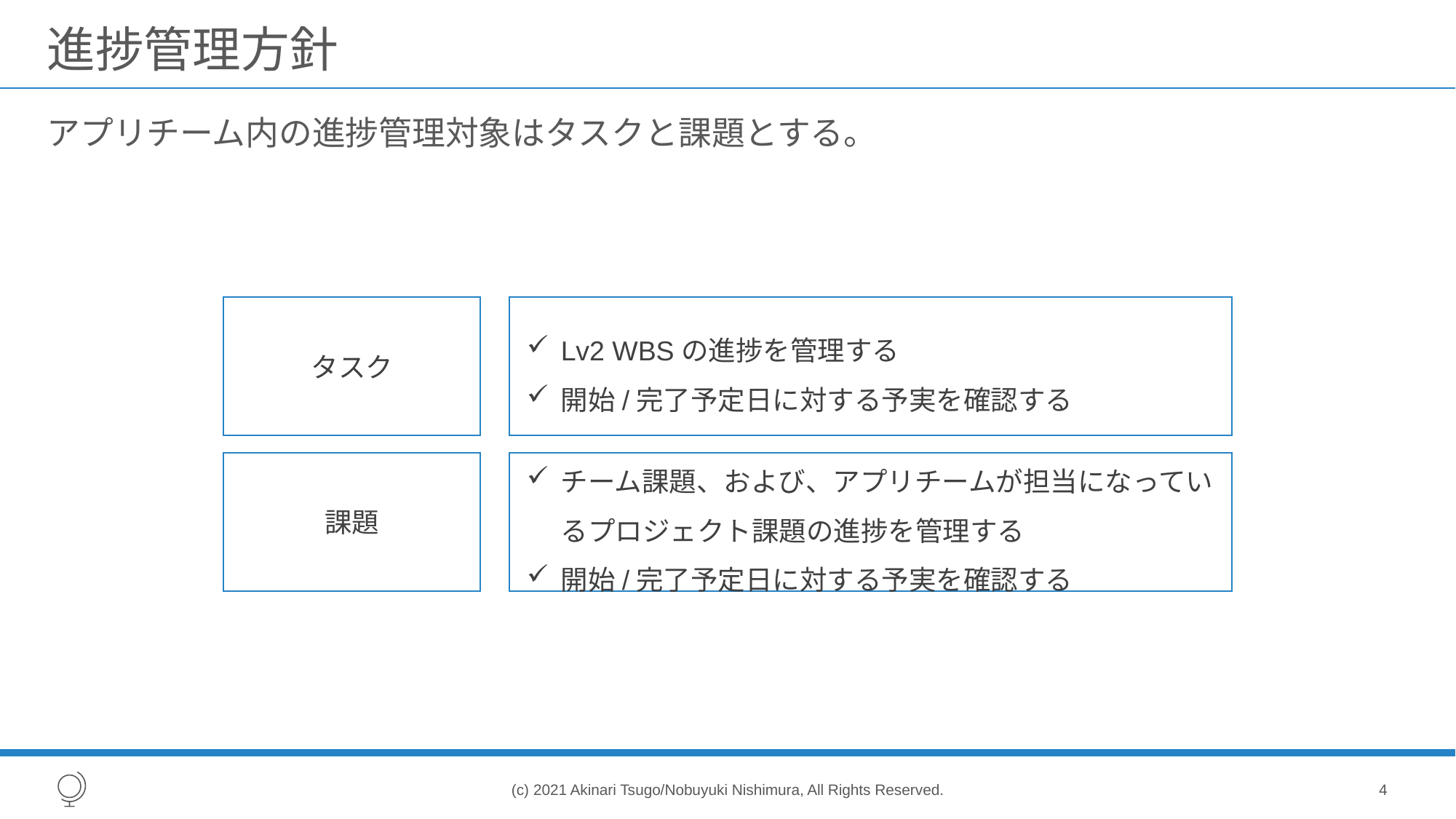

# 進捗管理方針
アプリチーム内の進捗管理対象はタスクと課題とする。

タスク
Lv2 WBSの進捗を管理する
開始/完了予定日に対する予実を確認する
課題
チーム課題、および、アプリチームが担当になっているプロジェクト課題の進捗を管理する
開始/完了予定日に対する予実を確認する